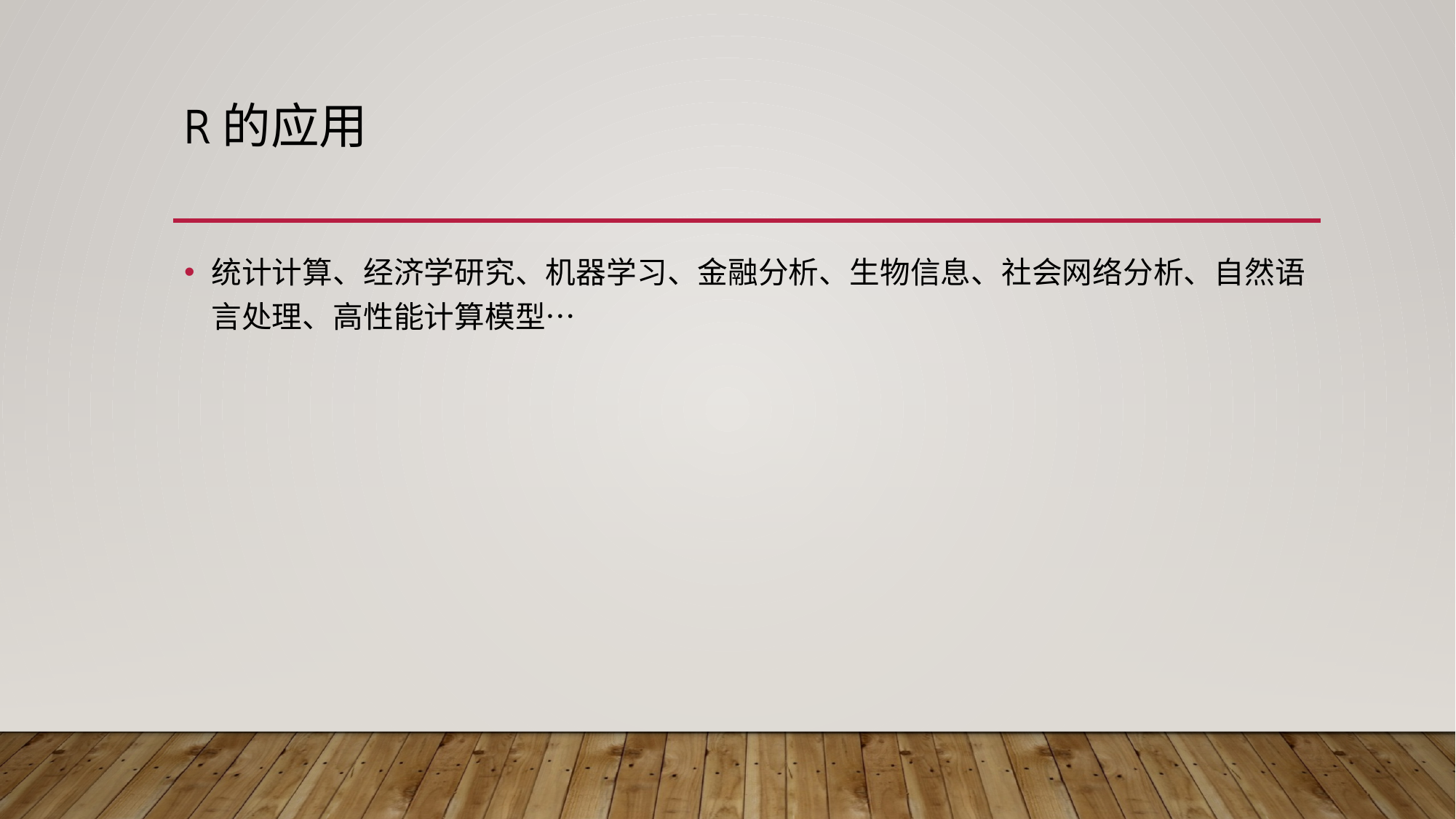

# R的应用
统计计算、经济学研究、机器学习、金融分析、生物信息、社会网络分析、自然语言处理、高性能计算模型…